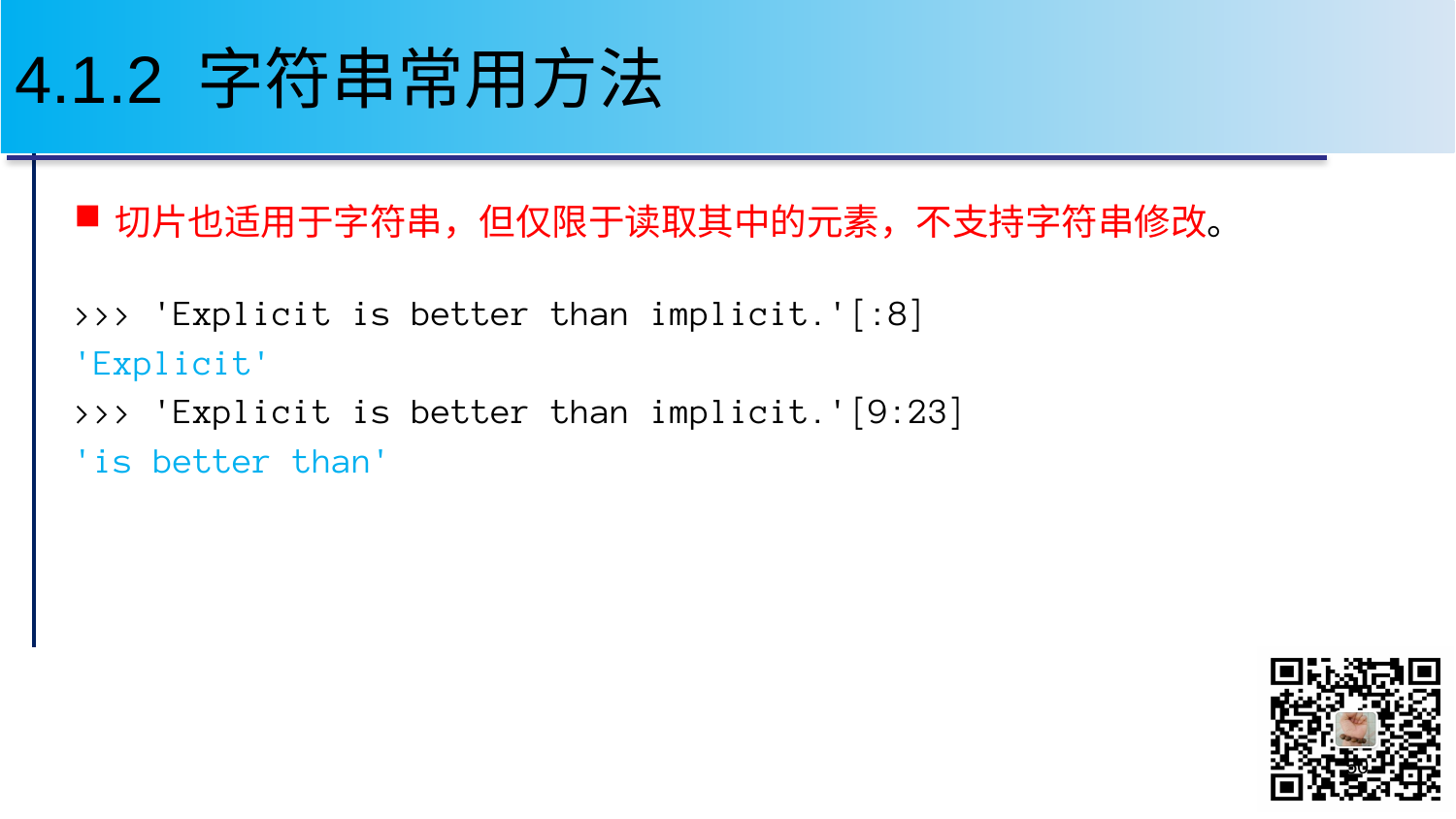

# 4.1.2 字符串常用方法
切片也适用于字符串，但仅限于读取其中的元素，不支持字符串修改。

>>> 'Explicit is better than implicit.'[:8]
'Explicit'
>>> 'Explicit is better than implicit.'[9:23]
'is better than'
50